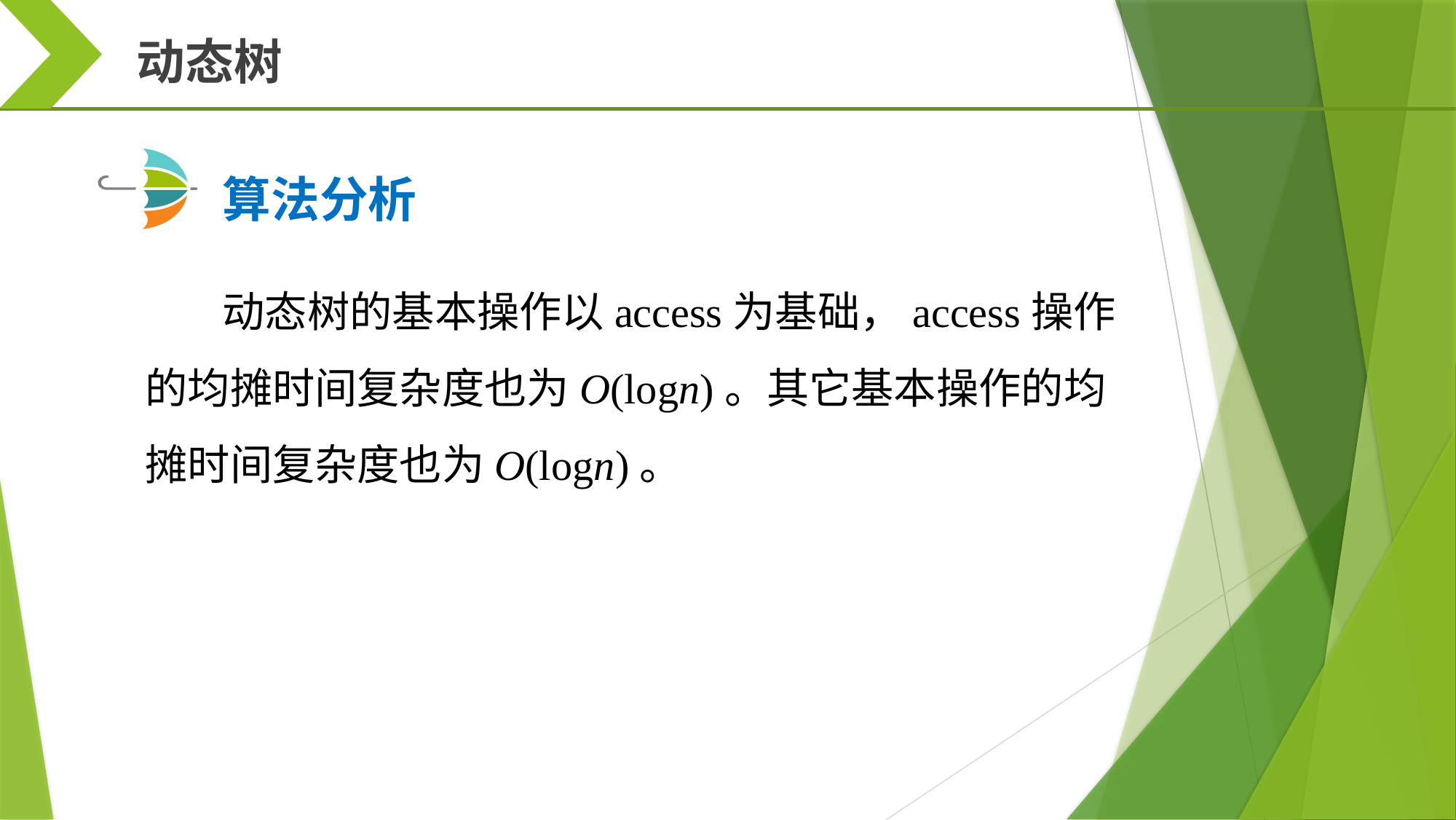

动态树

算法分析
动态树的基本操作以access为基础，access操作的均摊时间复杂度也为O(logn)。其它基本操作的均摊时间复杂度也为O(logn)。